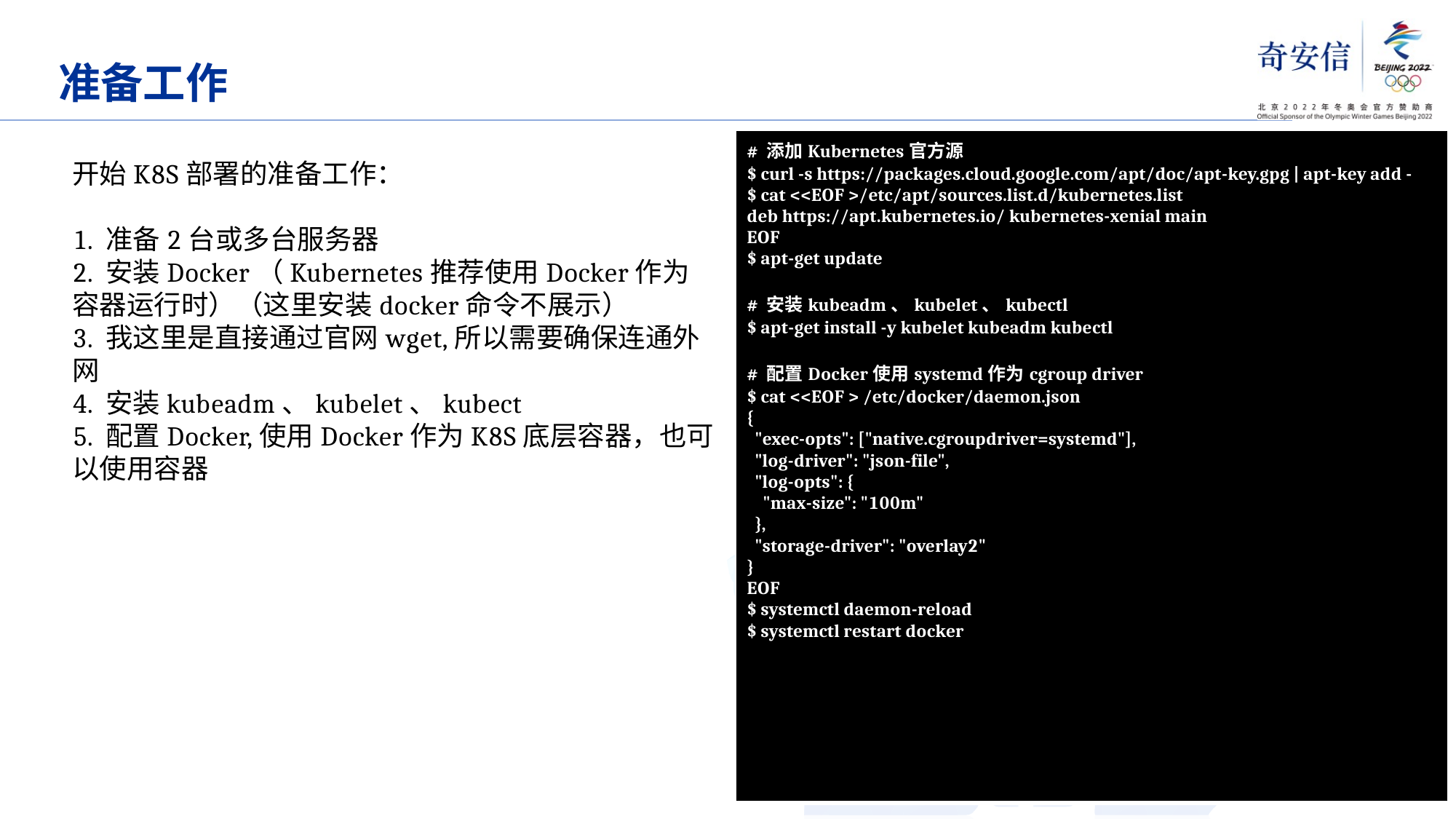

# 准备工作
| # 添加Kubernetes官方源 $ curl -s https://packages.cloud.google.com/apt/doc/apt-key.gpg | apt-key add - $ cat <<EOF >/etc/apt/sources.list.d/kubernetes.list deb https://apt.kubernetes.io/ kubernetes-xenial main EOF $ apt-get update # 安装kubeadm、kubelet、kubectl $ apt-get install -y kubelet kubeadm kubectl # 配置Docker使用systemd作为cgroup driver $ cat <<EOF > /etc/docker/daemon.json { "exec-opts": ["native.cgroupdriver=systemd"], "log-driver": "json-file", "log-opts": { "max-size": "100m" }, "storage-driver": "overlay2" } EOF $ systemctl daemon-reload $ systemctl restart docker |
| --- |
开始K8S部署的准备工作：
1. 准备2台或多台服务器
2. 安装Docker（Kubernetes推荐使用Docker作为容器运行时）（这里安装docker命令不展示）
3. 我这里是直接通过官网wget,所以需要确保连通外网
4. 安装kubeadm、kubelet、kubect
5. 配置Docker,使用Docker作为K8S底层容器，也可以使用容器